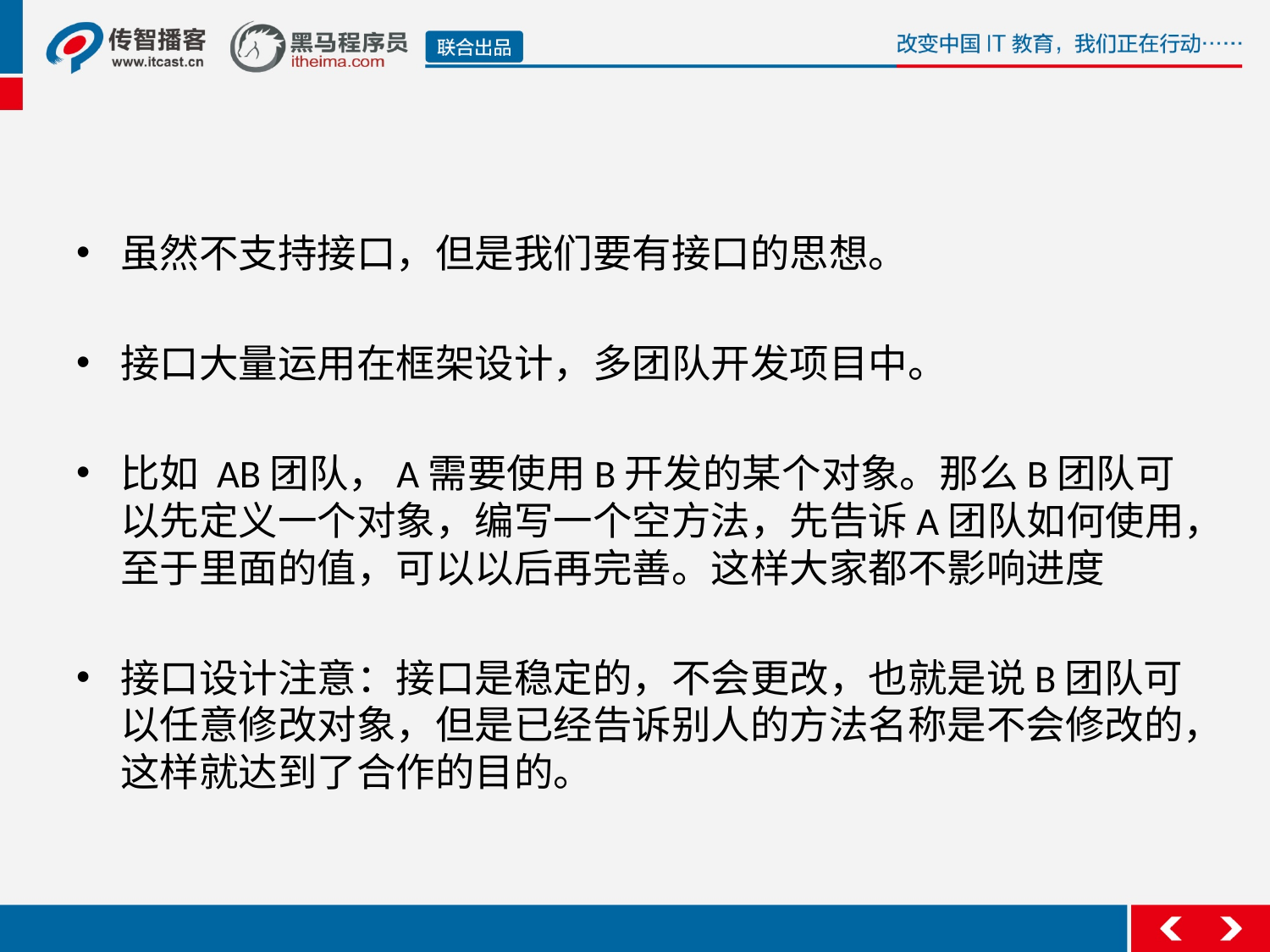

#
虽然不支持接口，但是我们要有接口的思想。

接口大量运用在框架设计，多团队开发项目中。

比如 AB团队，A需要使用B开发的某个对象。那么B团队可以先定义一个对象，编写一个空方法，先告诉A团队如何使用，至于里面的值，可以以后再完善。这样大家都不影响进度

接口设计注意：接口是稳定的，不会更改，也就是说B团队可以任意修改对象，但是已经告诉别人的方法名称是不会修改的，这样就达到了合作的目的。